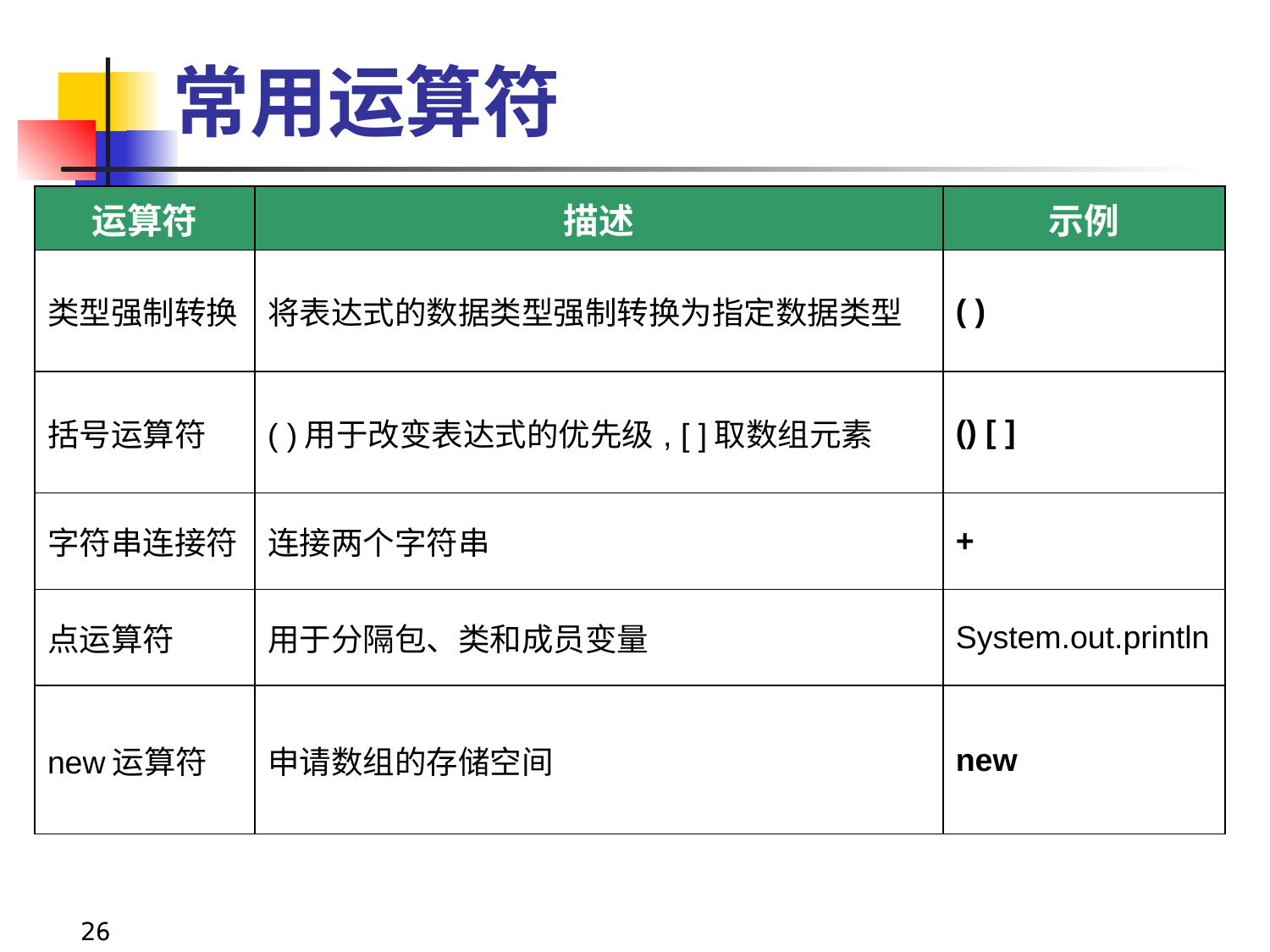

# 常用运算符
| 运算符 | 描述 | 示例 |
| --- | --- | --- |
| 类型强制转换 | 将表达式的数据类型强制转换为指定数据类型 | ( ) |
| 括号运算符 | ( )用于改变表达式的优先级, [ ]取数组元素 | () [ ] |
| 字符串连接符 | 连接两个字符串 | + |
| 点运算符 | 用于分隔包、类和成员变量 | System.out.println |
| new运算符 | 申请数组的存储空间 | new |
26